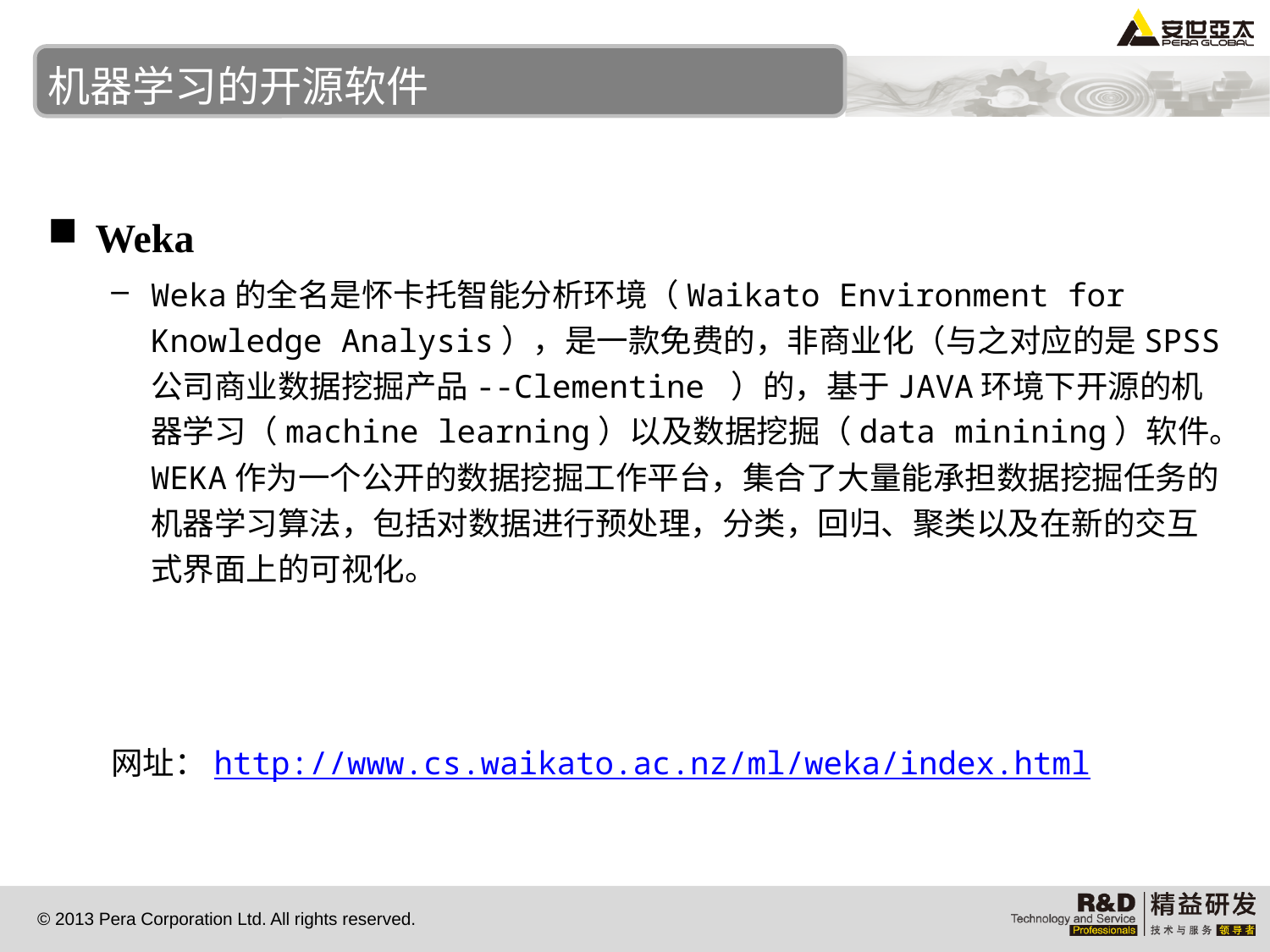

# 机器学习的开源软件
Weka
Weka的全名是怀卡托智能分析环境（Waikato Environment for Knowledge Analysis），是一款免费的，非商业化（与之对应的是SPSS公司商业数据挖掘产品--Clementine ）的，基于JAVA环境下开源的机器学习（machine learning）以及数据挖掘（data minining）软件。WEKA作为一个公开的数据挖掘工作平台，集合了大量能承担数据挖掘任务的机器学习算法，包括对数据进行预处理，分类，回归、聚类以及在新的交互式界面上的可视化。

网址：http://www.cs.waikato.ac.nz/ml/weka/index.html